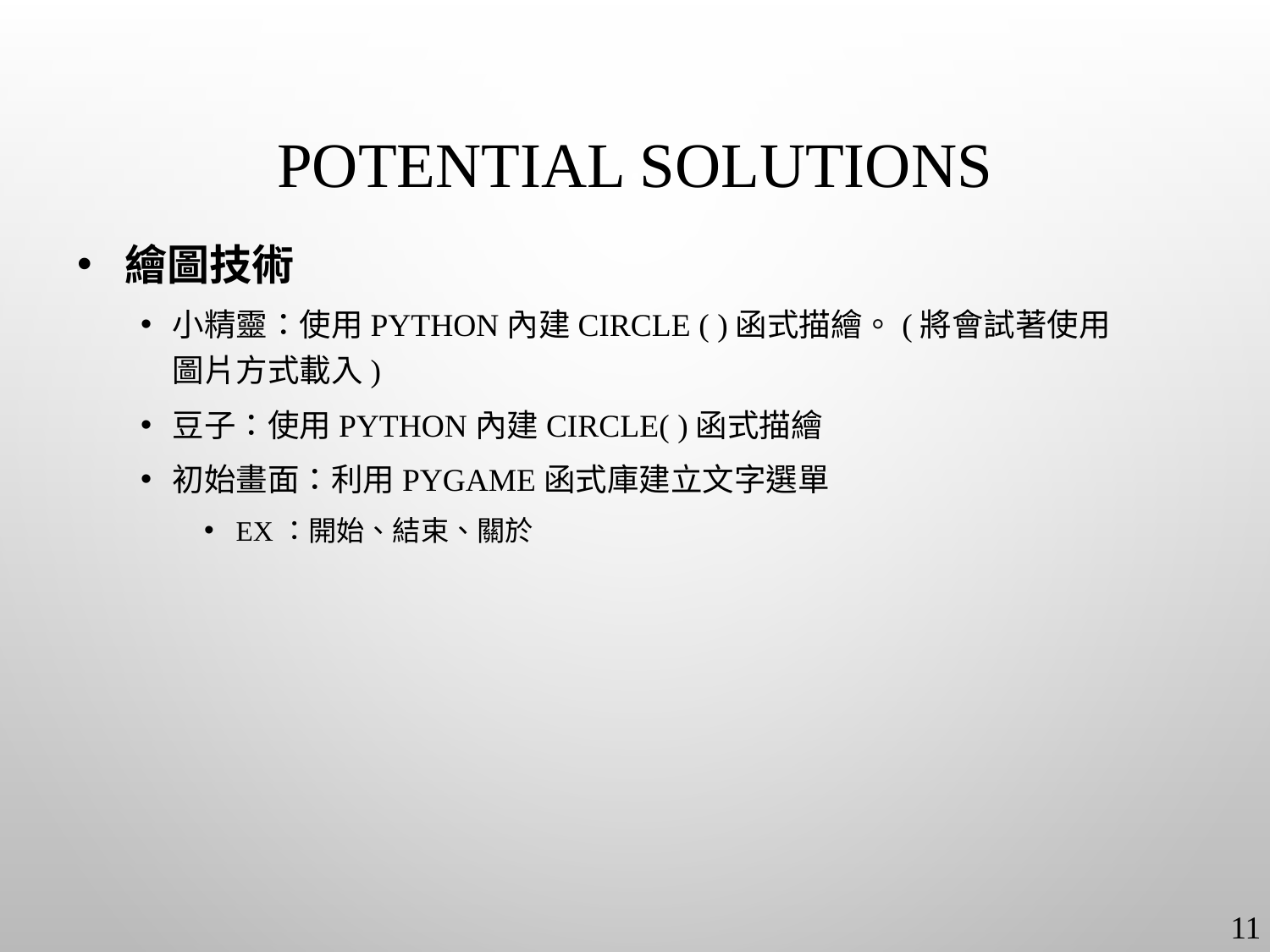

# Potential Solutions
繪圖技術
小精靈：使用Python內建circle ( )函式描繪。(將會試著使用圖片方式載入)
豆子：使用Python內建circle( )函式描繪
初始畫面：利用Pygame函式庫建立文字選單
EX：開始、結束、關於
11